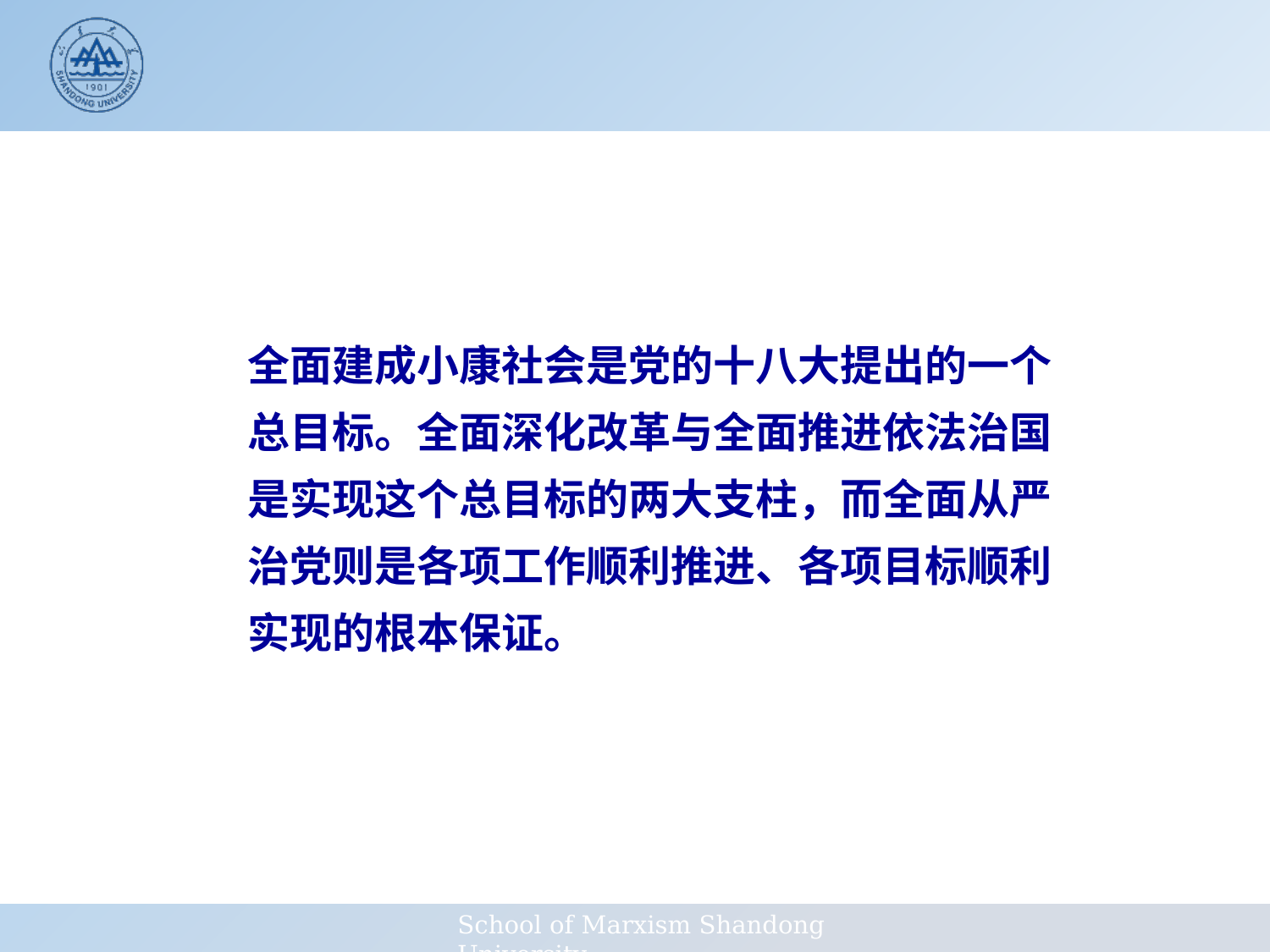

全面建成小康社会是党的十八大提出的一个总目标。全面深化改革与全面推进依法治国是实现这个总目标的两大支柱，而全面从严治党则是各项工作顺利推进、各项目标顺利实现的根本保证。